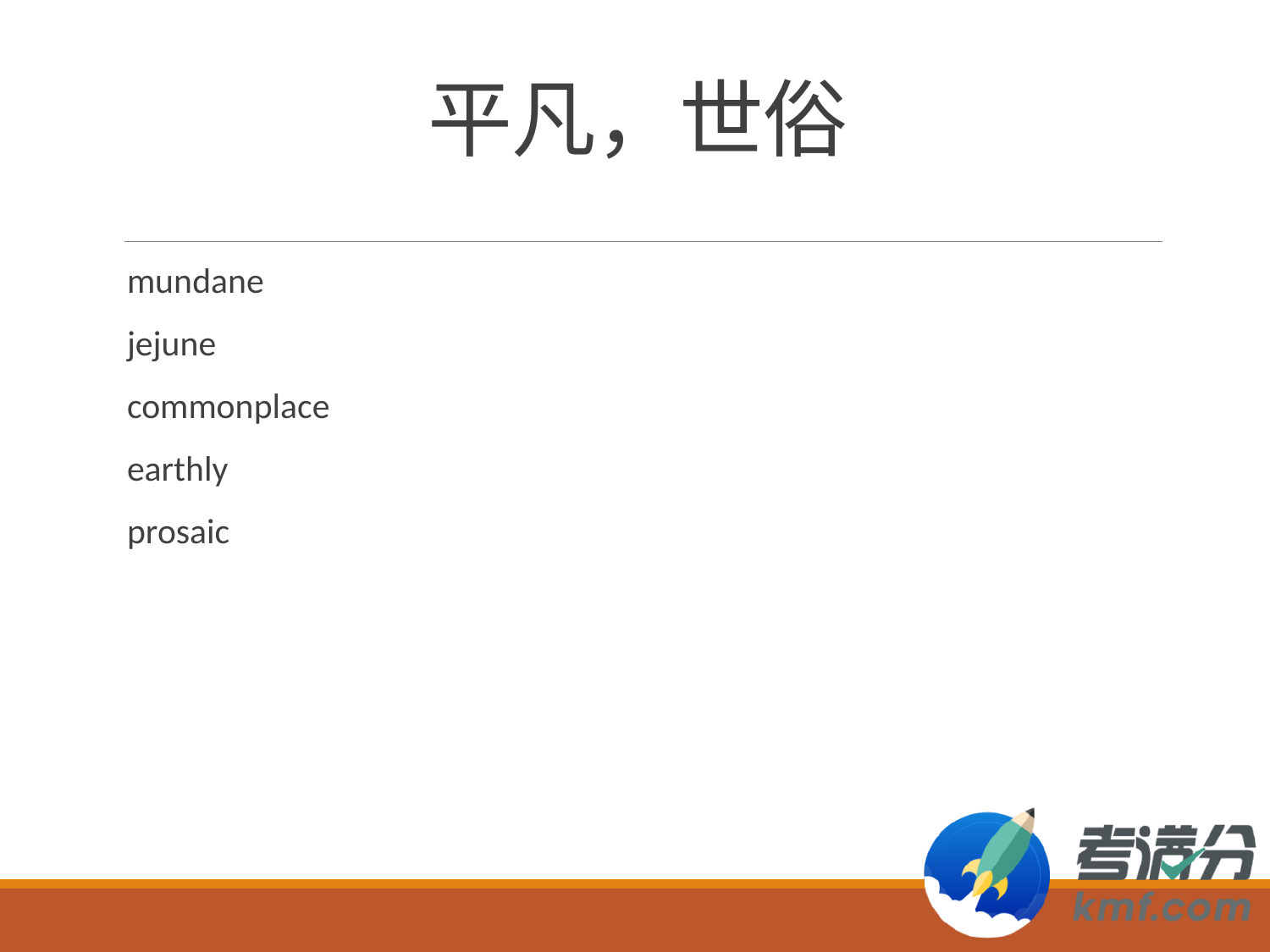

# 平凡，世俗
mundane
jejune
commonplace
earthly
prosaic